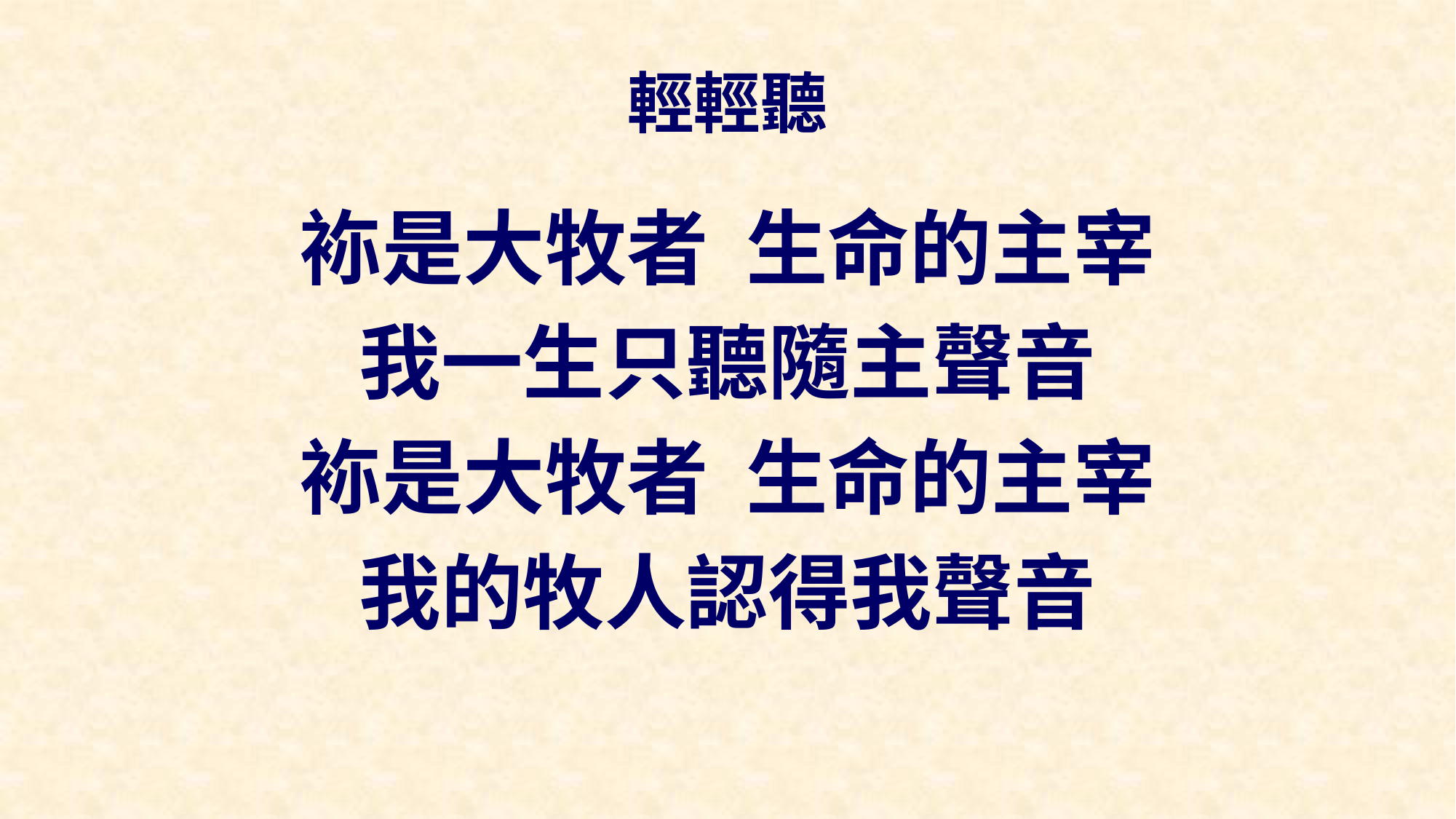

# 輕輕聽
袮是大牧者  生命的主宰
我一生只聽隨主聲音
袮是大牧者  生命的主宰
我的牧人認得我聲音